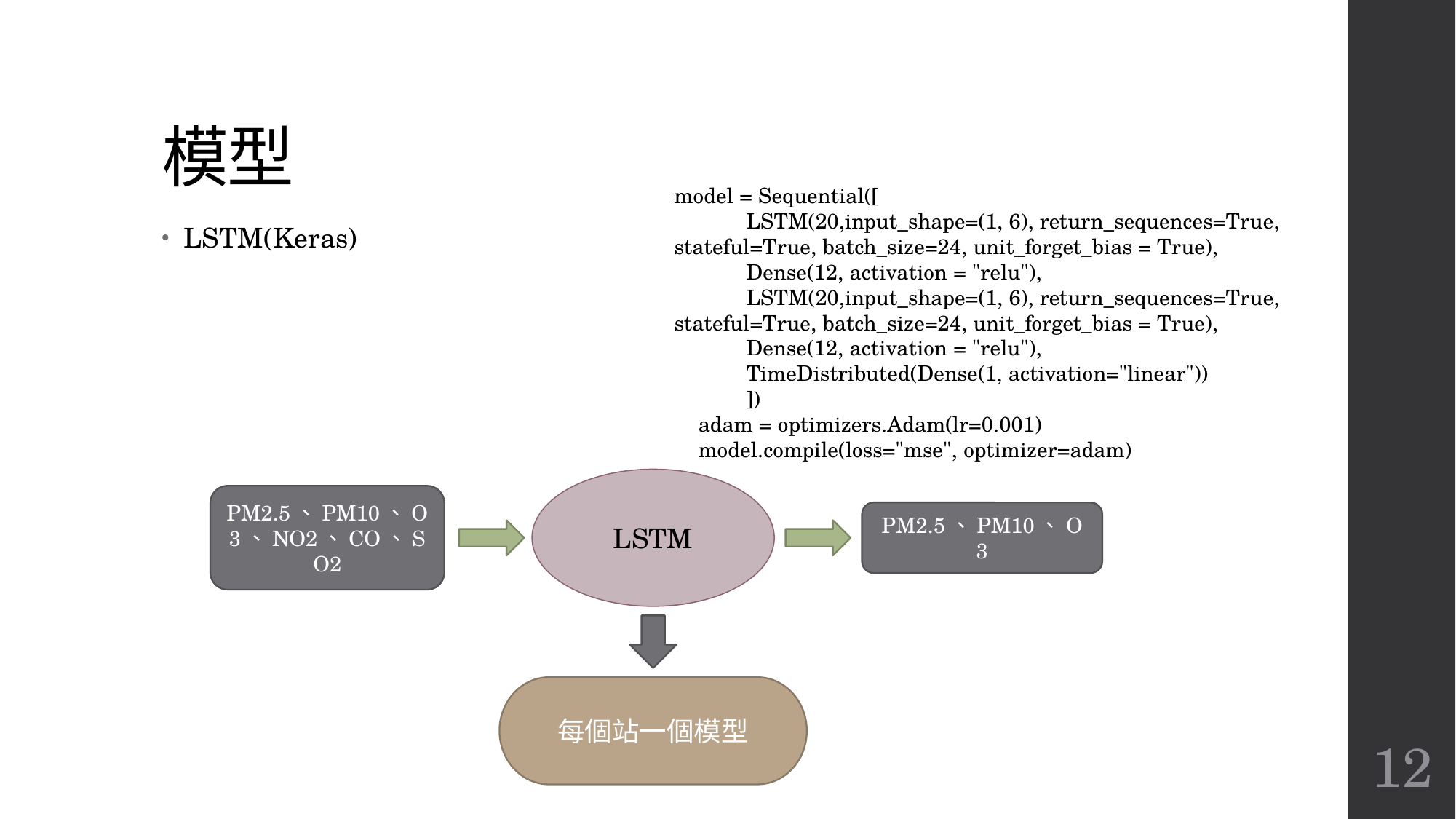

# 模型
model = Sequential([
            LSTM(20,input_shape=(1, 6), return_sequences=True, stateful=True, batch_size=24, unit_forget_bias = True),
            Dense(12, activation = "relu"),
            LSTM(20,input_shape=(1, 6), return_sequences=True, stateful=True, batch_size=24, unit_forget_bias = True),
            Dense(12, activation = "relu"),
            TimeDistributed(Dense(1, activation="linear"))
            ])
    adam = optimizers.Adam(lr=0.001)
    model.compile(loss="mse", optimizer=adam)
LSTM(Keras)

LSTM
PM2.5、PM10、O3、NO2、CO、SO2
PM2.5、PM10、O3

每個站一個模型
12